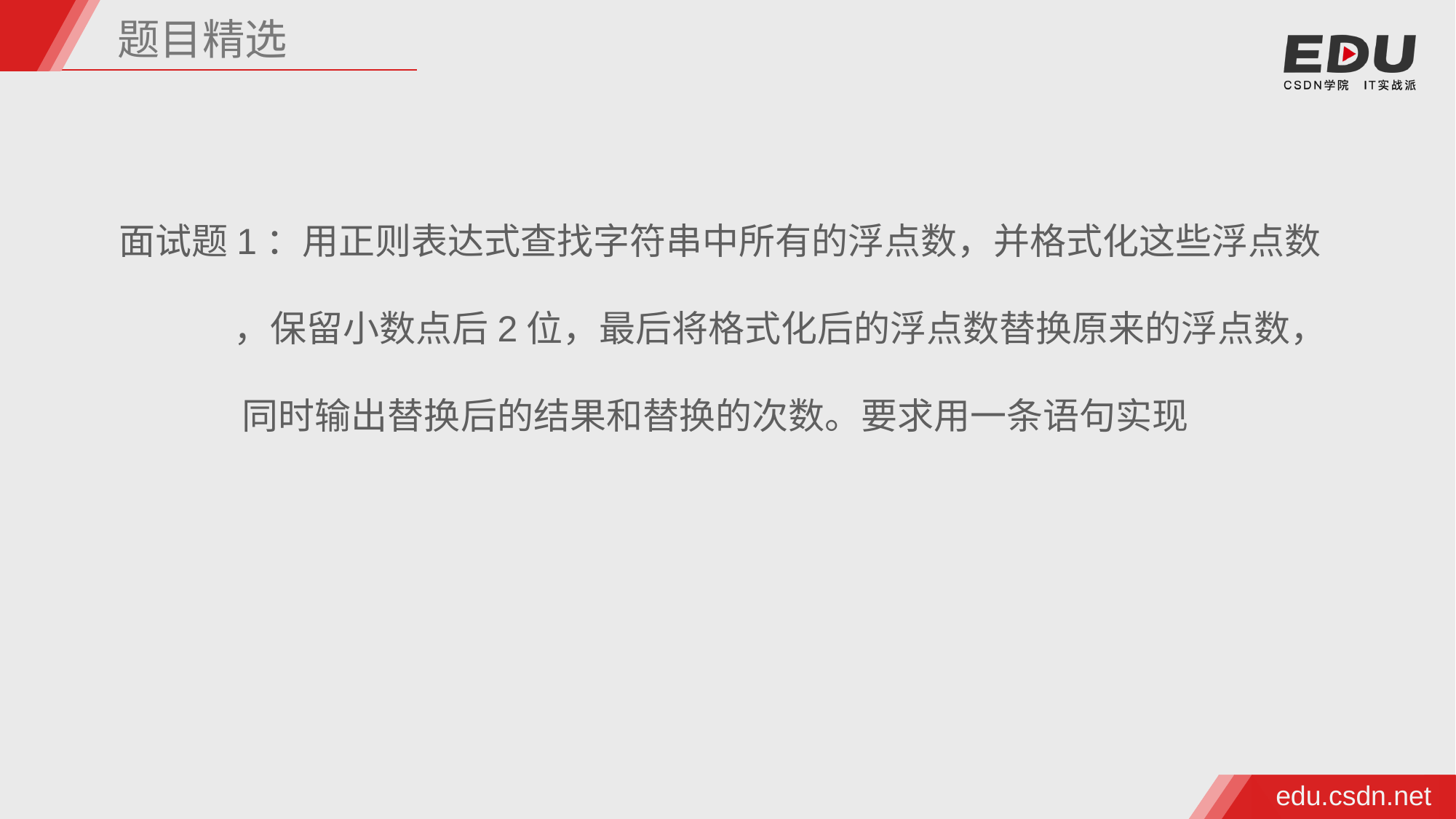

题目精选
面试题1：用正则表达式查找字符串中所有的浮点数，并格式化这些浮点数
             ，保留小数点后2位，最后将格式化后的浮点数替换原来的浮点数，
              同时输出替换后的结果和替换的次数。要求用一条语句实现
edu.csdn.net